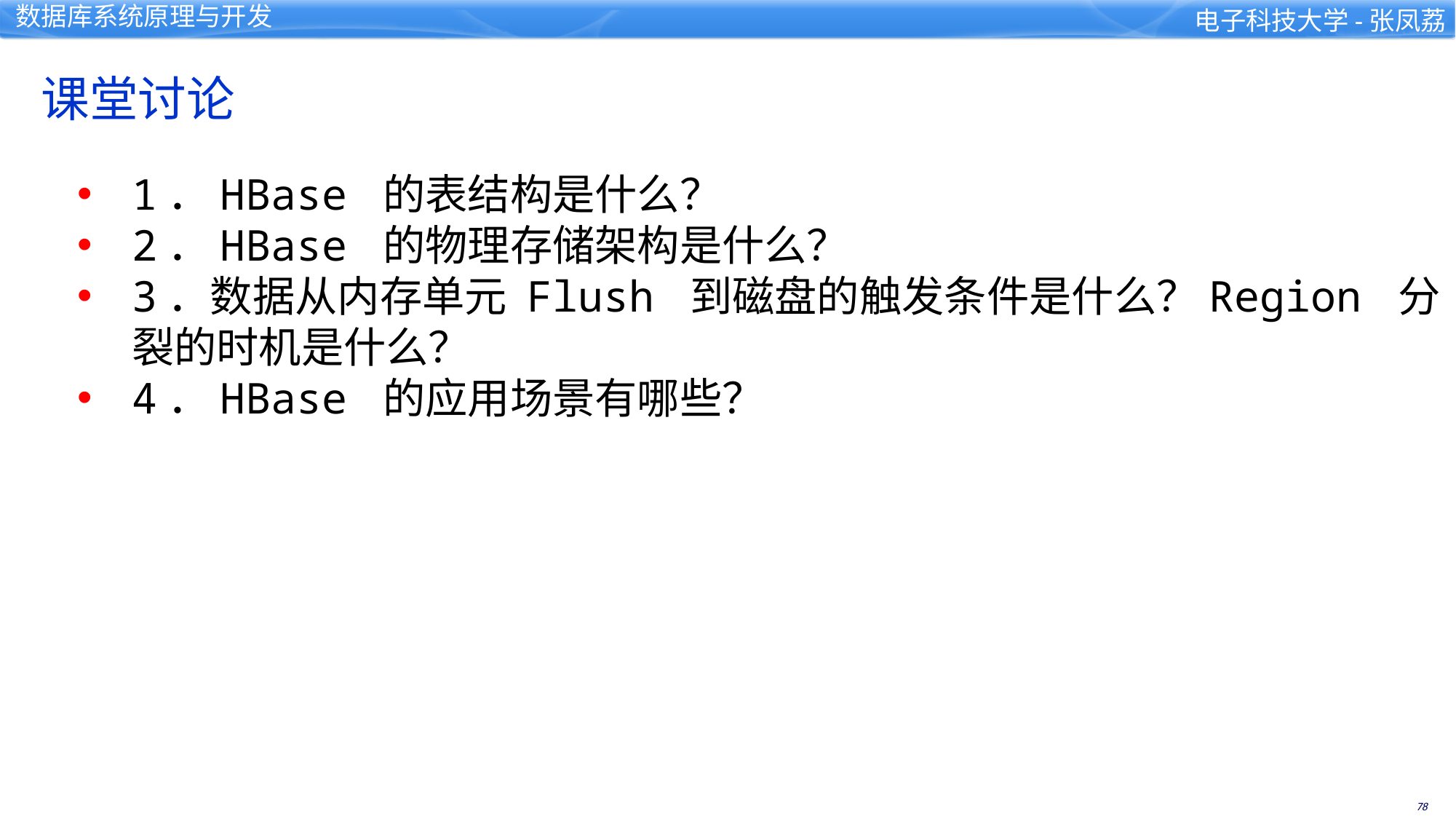

课堂讨论
1．HBase 的表结构是什么？
2．HBase 的物理存储架构是什么？
3．数据从内存单元 Flush 到磁盘的触发条件是什么？Region 分裂的时机是什么？
4．HBase 的应用场景有哪些？